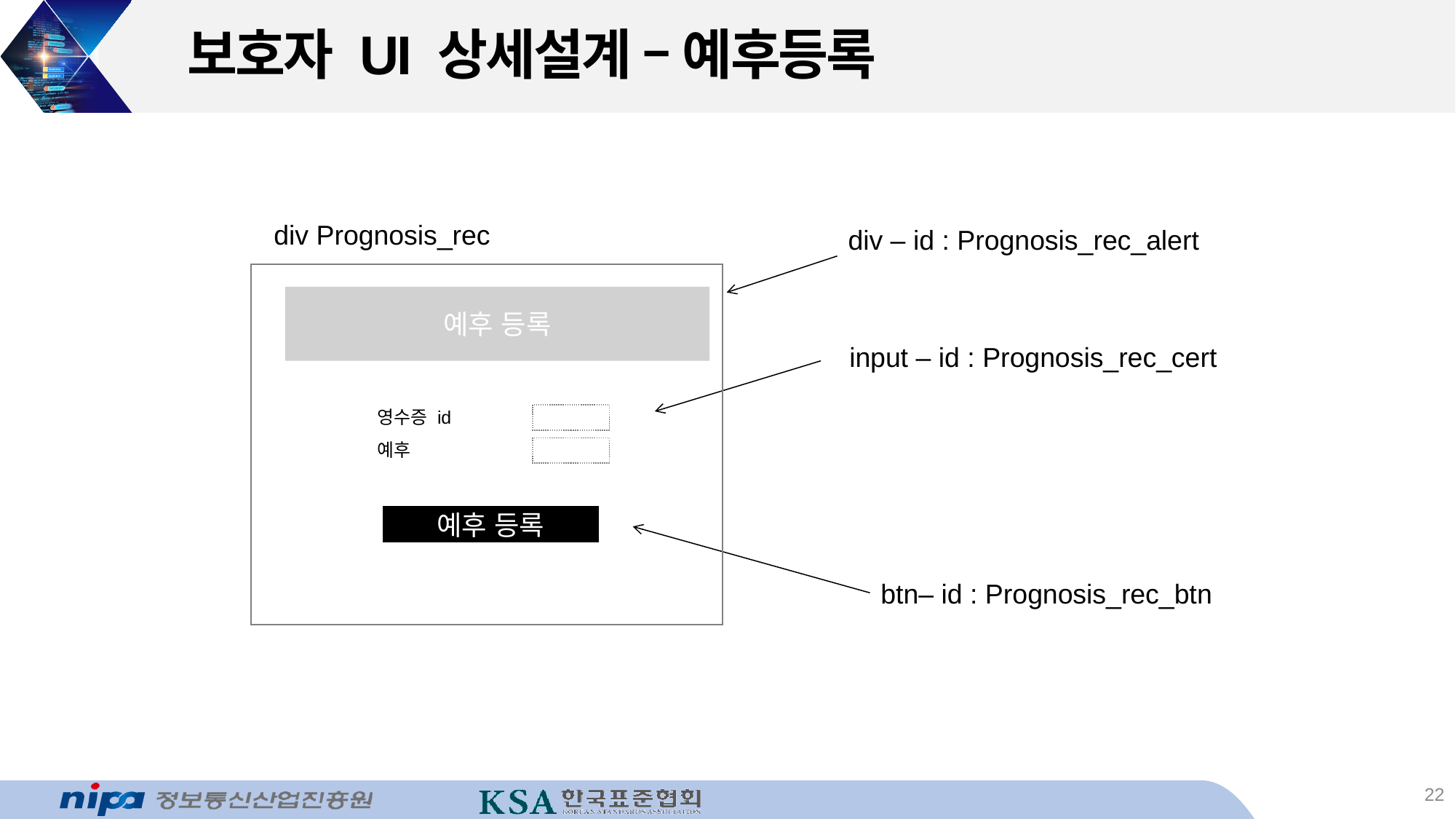

# 보호자 UI 상세설계 – 예후등록
div Prognosis_rec
div – id : Prognosis_rec_alert

예후 등록
input – id : Prognosis_rec_cert
영수증 id

예후

예후 등록
btn– id : Prognosis_rec_btn
22